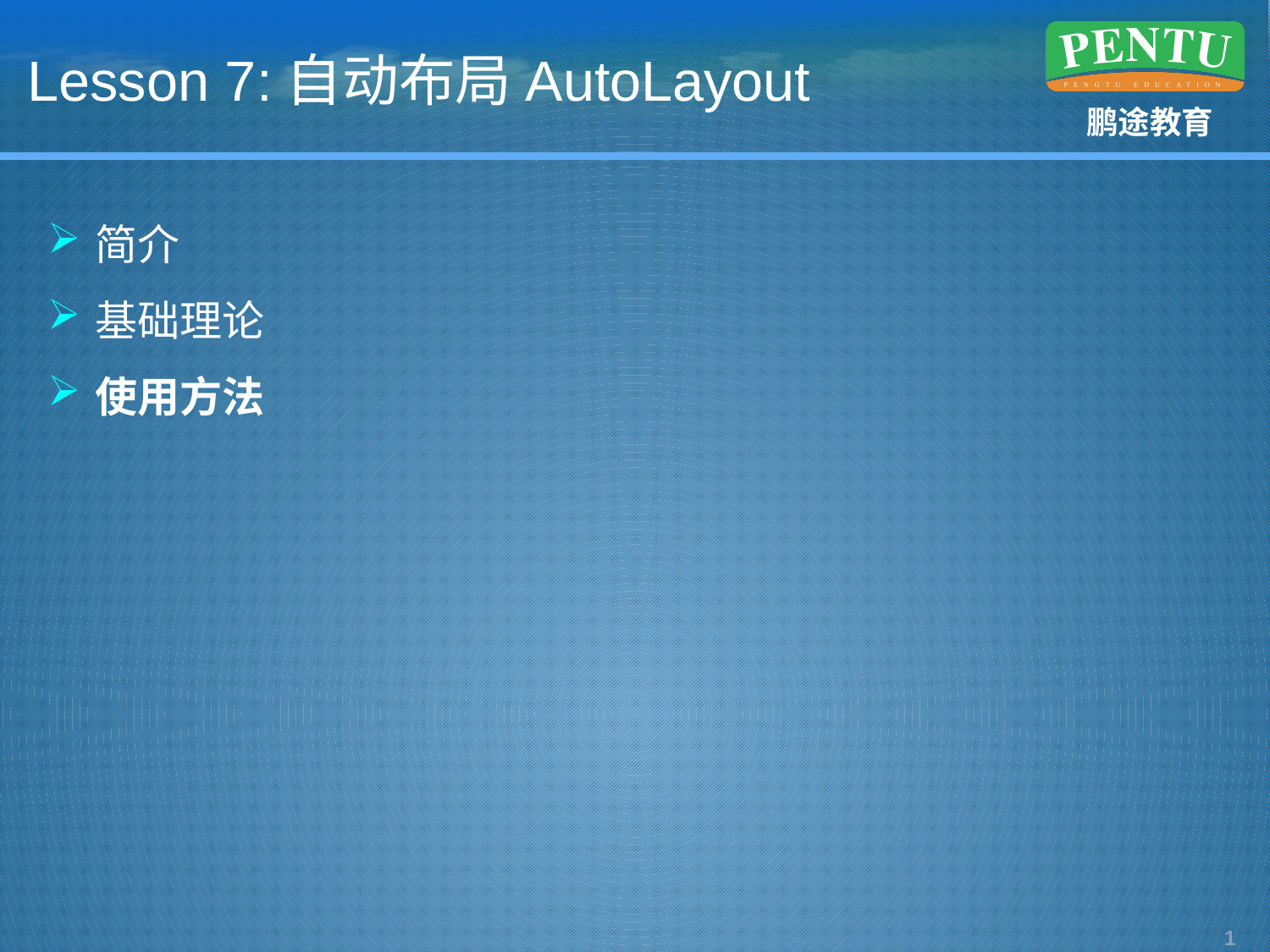

# Lesson 7:自动布局AutoLayout
简介
基础理论
使用方法
1